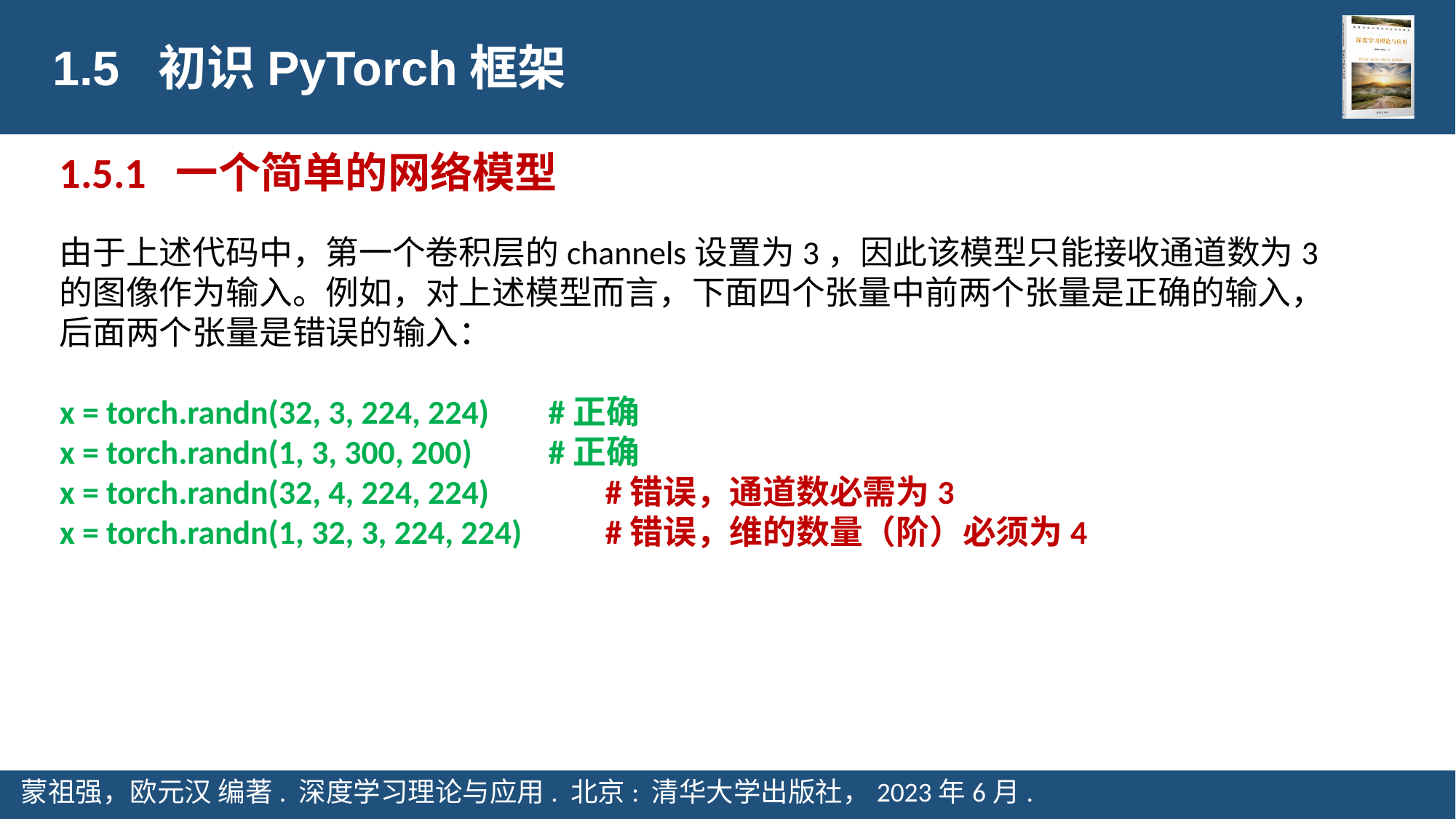

1.5  初识PyTorch框架
1.5.1  一个简单的网络模型
由于上述代码中，第一个卷积层的channels设置为3，因此该模型只能接收通道数为3的图像作为输入。例如，对上述模型而言，下面四个张量中前两个张量是正确的输入，后面两个张量是错误的输入：

x = torch.randn(32, 3, 224, 224)	       #正确
x = torch.randn(1, 3, 300, 200) 	       #正确
x = torch.randn(32, 4, 224, 224)  	#错误，通道数必需为3
x = torch.randn(1, 32, 3, 224, 224)	#错误，维的数量（阶）必须为4